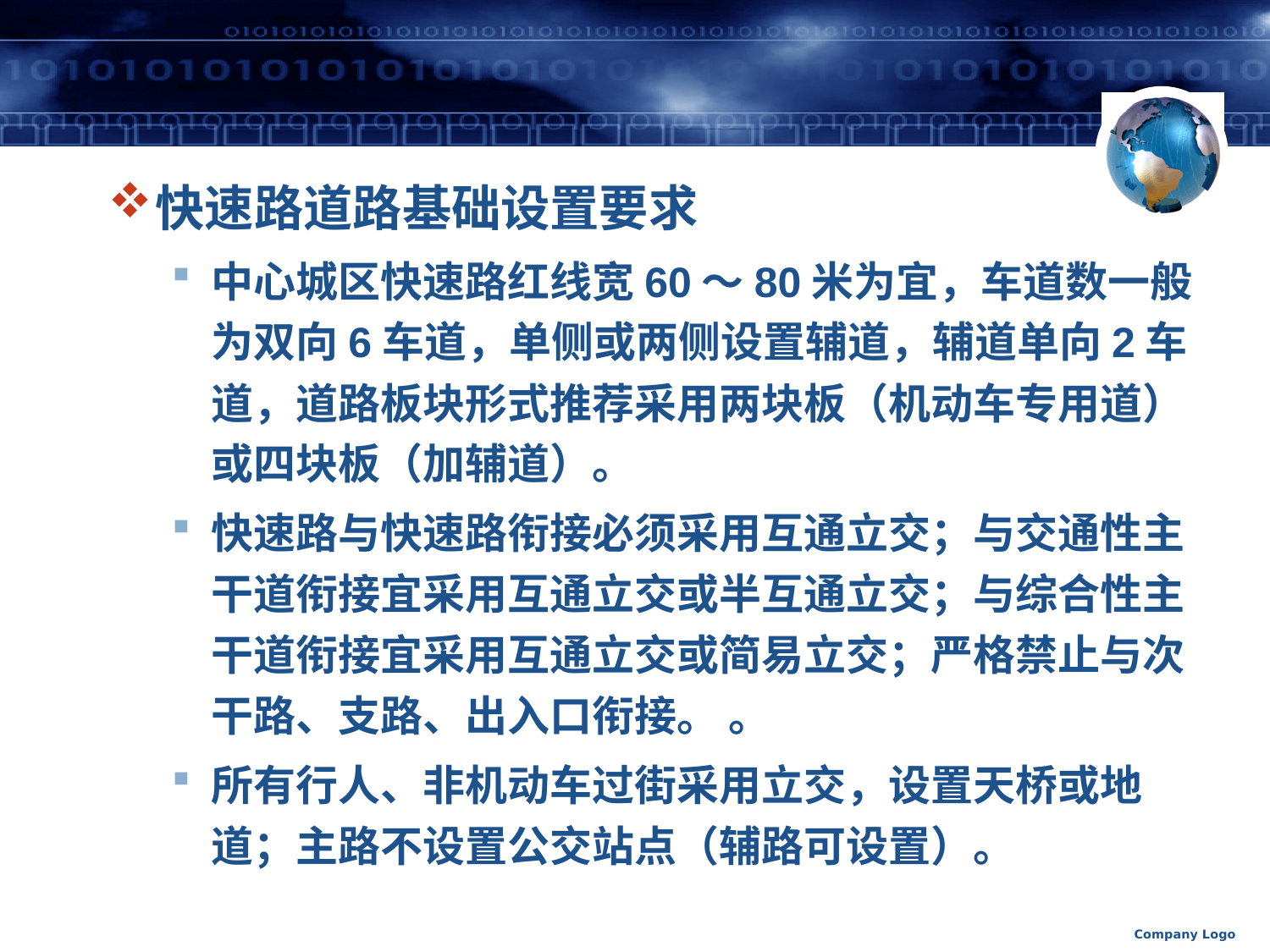

#
快速路道路基础设置要求
中心城区快速路红线宽60～80米为宜，车道数一般为双向6车道，单侧或两侧设置辅道，辅道单向2车道，道路板块形式推荐采用两块板（机动车专用道）或四块板（加辅道）。
快速路与快速路衔接必须采用互通立交；与交通性主干道衔接宜采用互通立交或半互通立交；与综合性主干道衔接宜采用互通立交或简易立交；严格禁止与次干路、支路、出入口衔接。 。
所有行人、非机动车过街采用立交，设置天桥或地道；主路不设置公交站点（辅路可设置）。
Company Logo